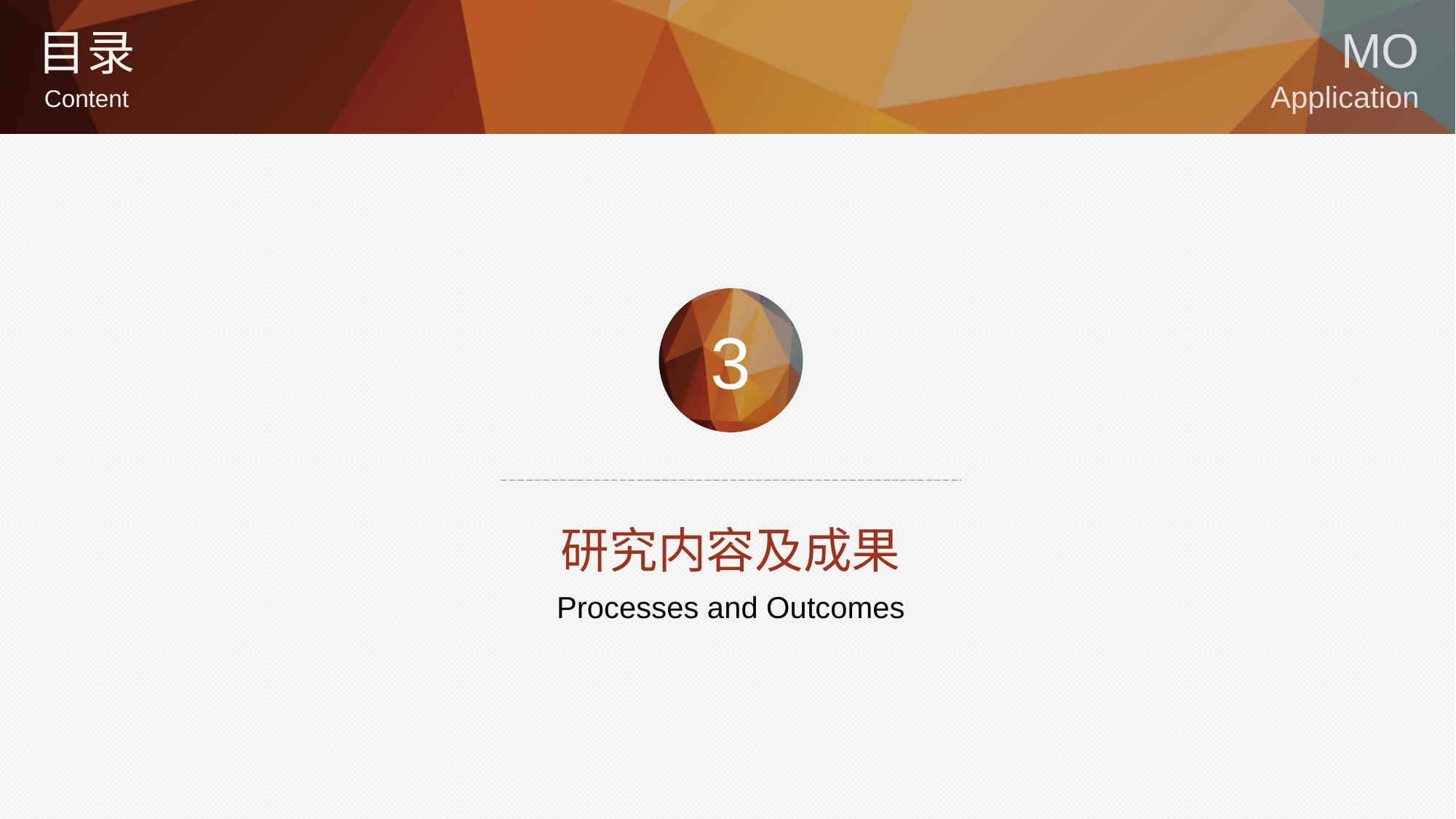

目录
Content
3
研究内容及成果
Processes and Outcomes